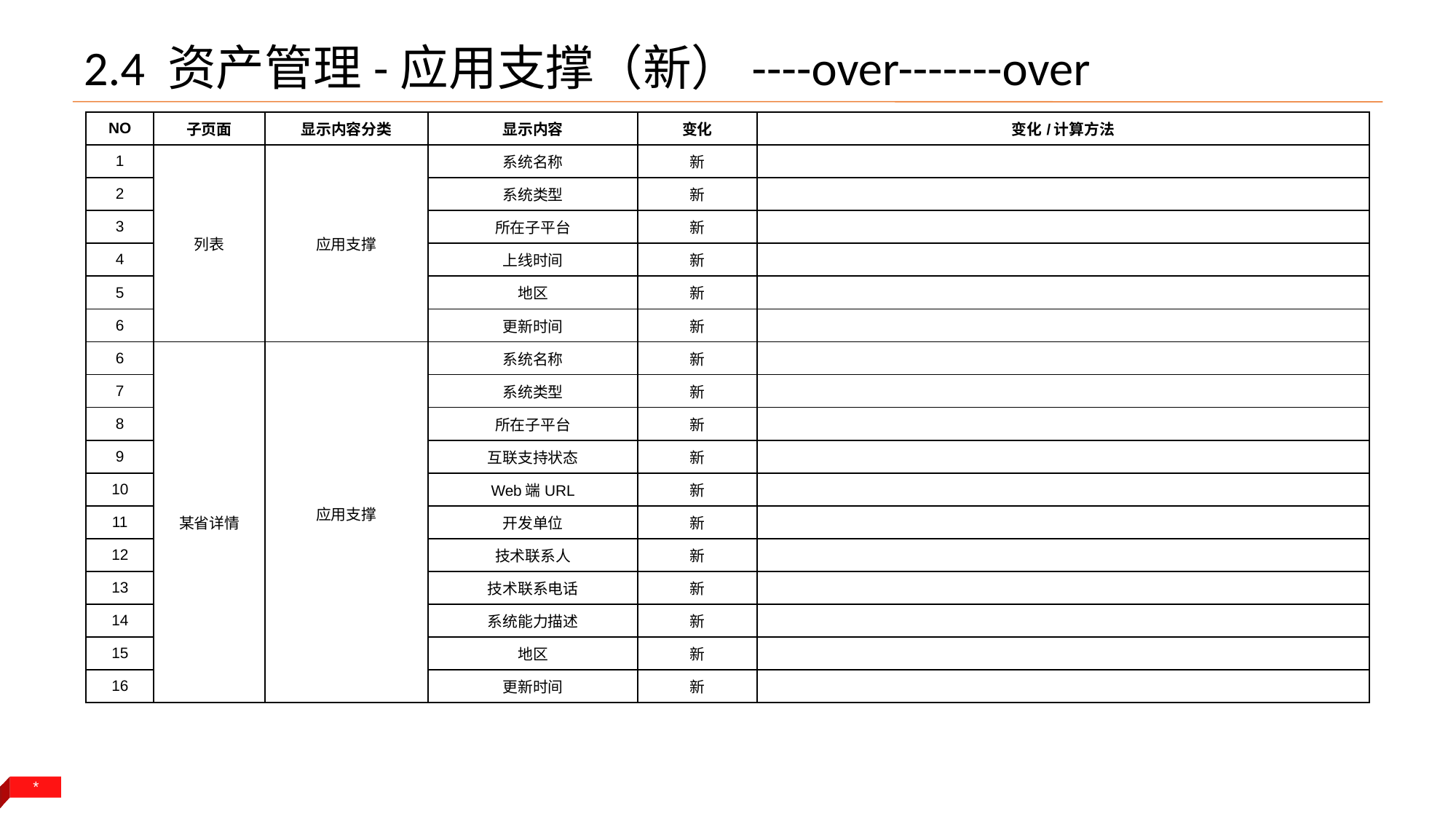

# 2.4 资产管理-应用支撑（新）----over-------over

| NO | 子页面 | 显示内容分类 | 显示内容 | 变化 | 变化/计算方法 |
| --- | --- | --- | --- | --- | --- |
| 1 | 列表 | 应用支撑 | 系统名称 | 新 |  |
| 2 |  |  | 系统类型 | 新 |  |
| 3 |  |  | 所在子平台 | 新 |  |
| 4 |  |  | 上线时间 | 新 |  |
| 5 |  |  | 地区 | 新 |  |
| 6 |  |  | 更新时间 | 新 |  |
| 6 | 某省详情 | 应用支撑 | 系统名称 | 新 |  |
| 7 |  |  | 系统类型 | 新 |  |
| 8 |  |  | 所在子平台 | 新 |  |
| 9 |  |  | 互联支持状态 | 新 |  |
| 10 |  |  | Web端URL | 新 |  |
| 11 |  |  | 开发单位 | 新 |  |
| 12 |  |  | 技术联系人 | 新 |  |
| 13 |  |  | 技术联系电话 | 新 |  |
| 14 |  |  | 系统能力描述 | 新 |  |
| 15 |  |  | 地区 | 新 |  |
| 16 |  |  | 更新时间 | 新 |  |
*